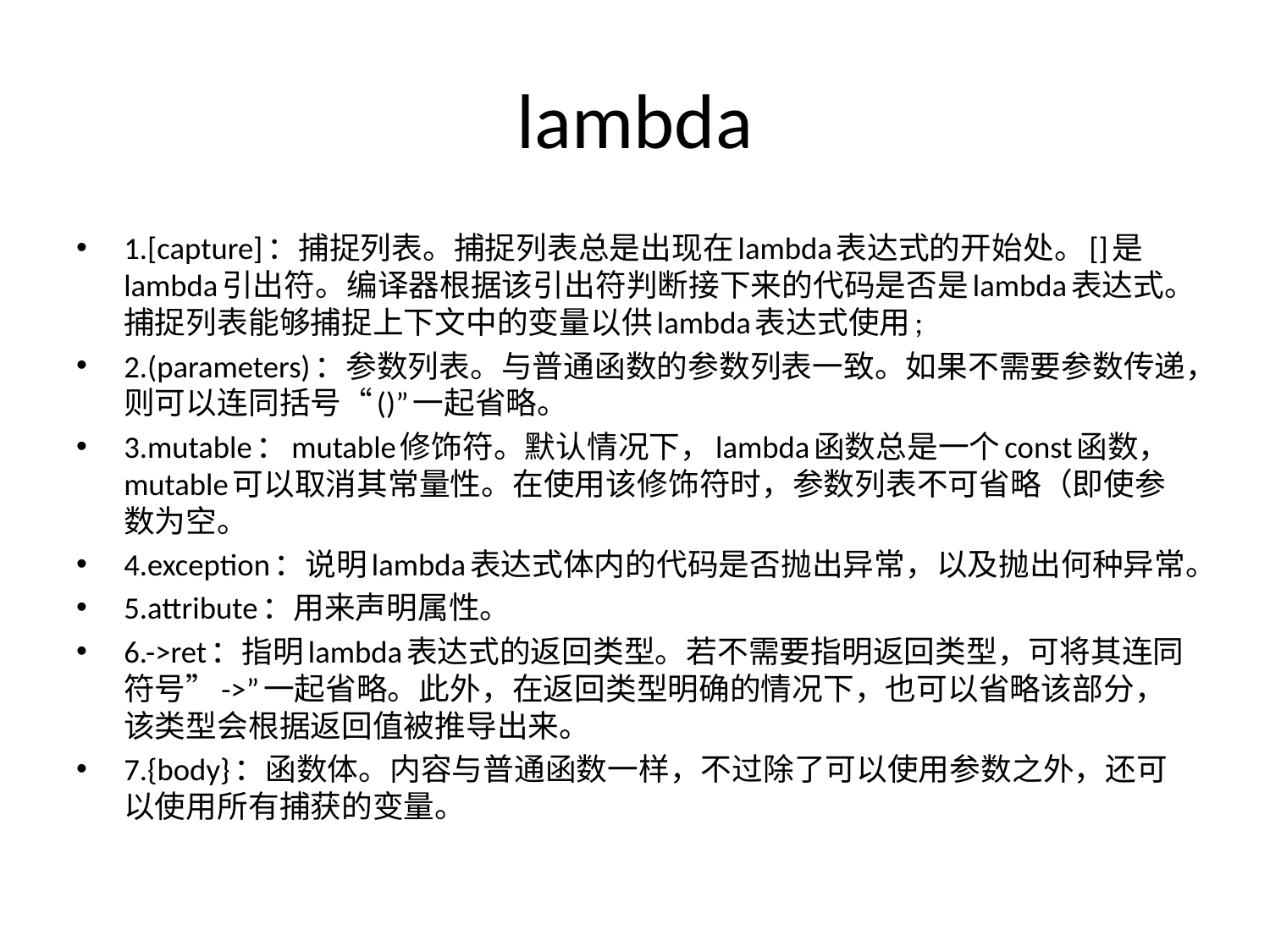

# lambda
1.[capture]：捕捉列表。捕捉列表总是出现在lambda表达式的开始处。[]是lambda引出符。编译器根据该引出符判断接下来的代码是否是lambda表达式。捕捉列表能够捕捉上下文中的变量以供lambda表达式使用;
2.(parameters)：参数列表。与普通函数的参数列表一致。如果不需要参数传递，则可以连同括号“()”一起省略。
3.mutable：mutable修饰符。默认情况下，lambda函数总是一个const函数，mutable可以取消其常量性。在使用该修饰符时，参数列表不可省略（即使参数为空。
4.exception：说明lambda表达式体内的代码是否抛出异常，以及抛出何种异常。
5.attribute：用来声明属性。
6.->ret：指明lambda表达式的返回类型。若不需要指明返回类型，可将其连同符号”->”一起省略。此外，在返回类型明确的情况下，也可以省略该部分，该类型会根据返回值被推导出来。
7.{body}：函数体。内容与普通函数一样，不过除了可以使用参数之外，还可以使用所有捕获的变量。